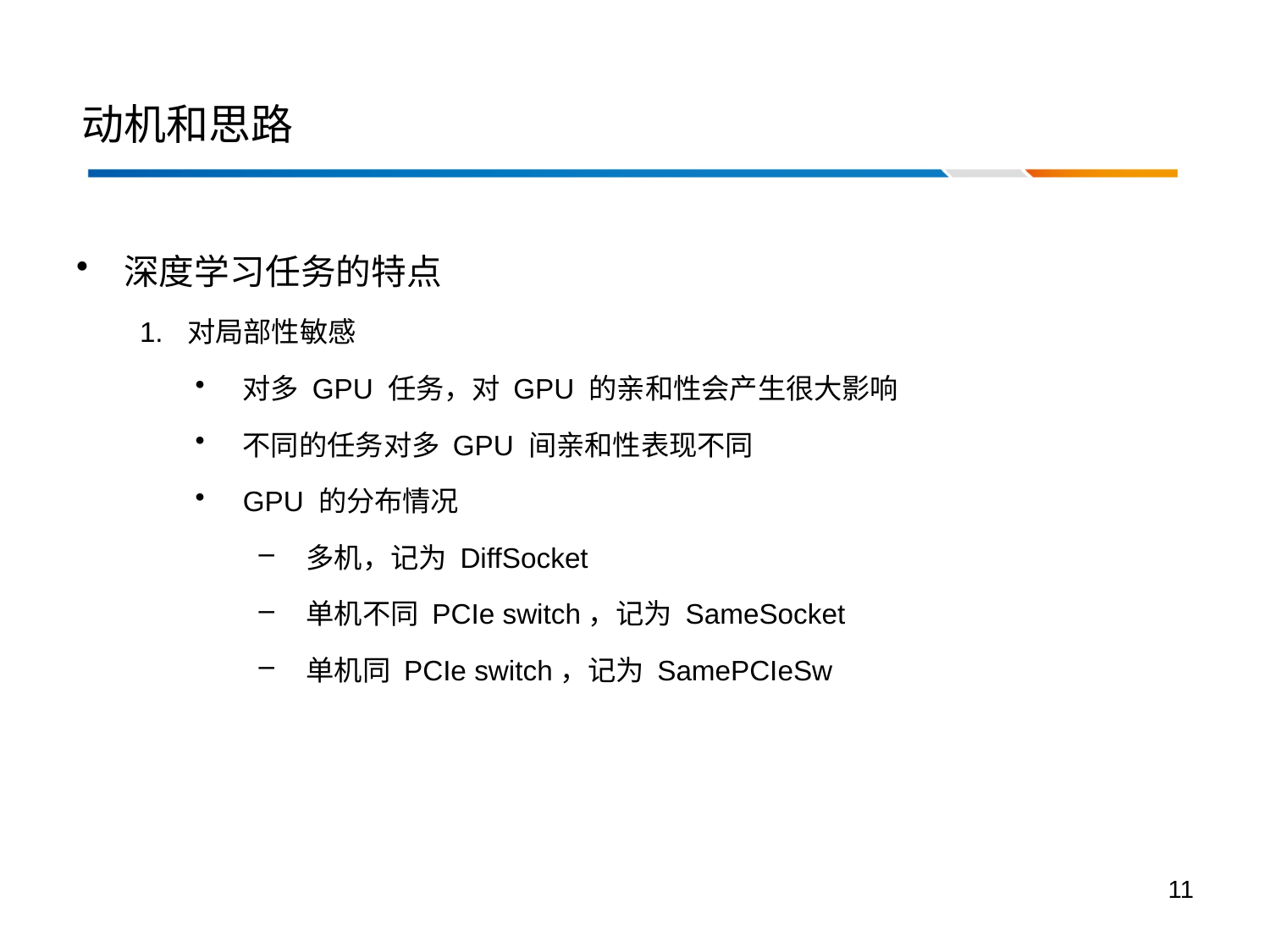

# 动机和思路
深度学习任务的特点
对局部性敏感
对多 GPU 任务，对 GPU 的亲和性会产生很大影响
不同的任务对多 GPU 间亲和性表现不同
GPU 的分布情况
多机，记为 DiffSocket
单机不同 PCIe switch，记为 SameSocket
单机同 PCIe switch，记为 SamePCIeSw

11